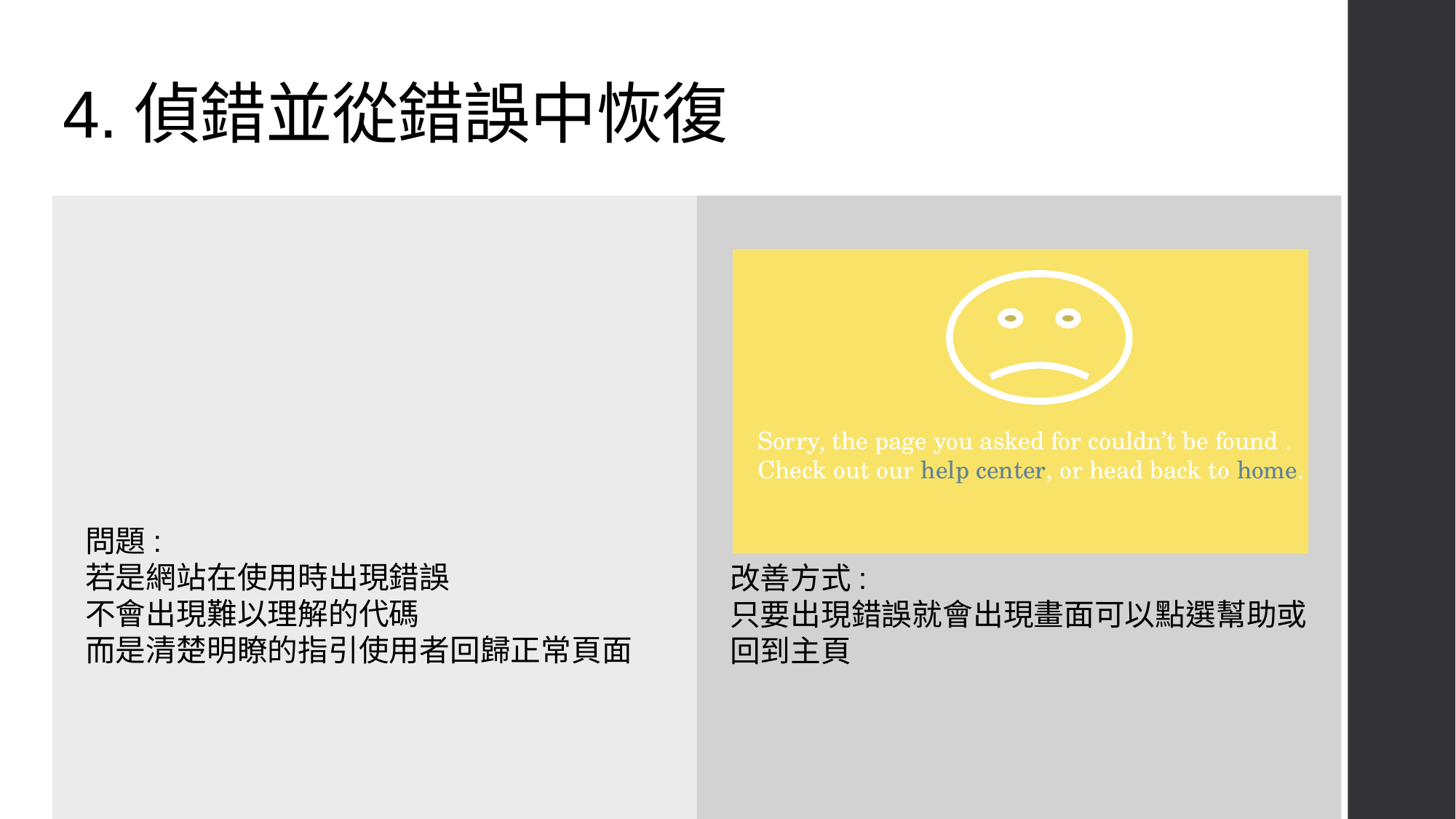

# 4.偵錯並從錯誤中恢復

Sorry, the page you asked for couldn’t be found .
Check out our help center, or head back to home.
問題:
若是網站在使用時出現錯誤
不會出現難以理解的代碼
而是清楚明瞭的指引使用者回歸正常頁面
改善方式:
只要出現錯誤就會出現畫面可以點選幫助或回到主頁